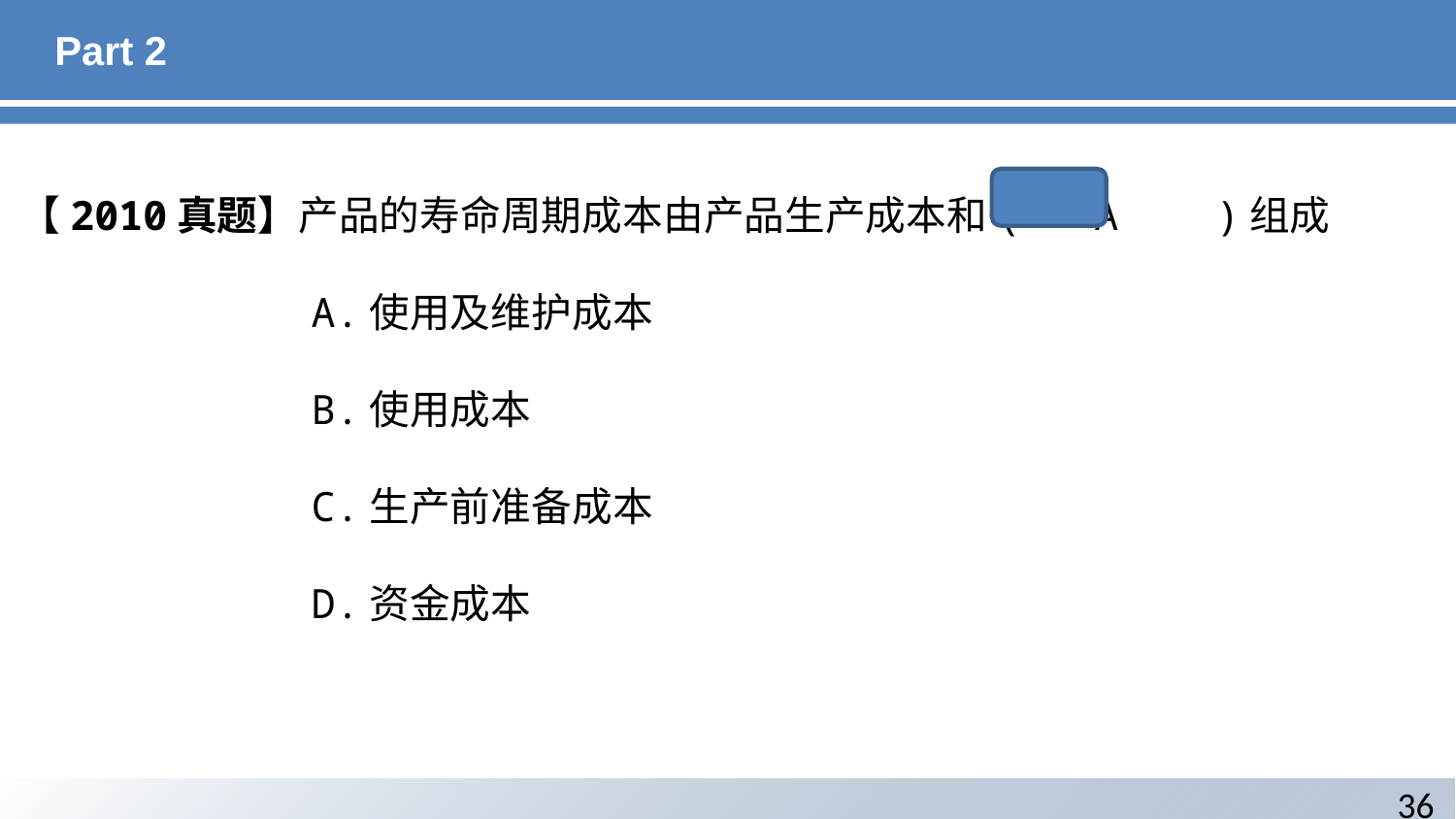

# Part 2

【2010真题】产品的寿命周期成本由产品生产成本和(   A    )组成
  		A.使用及维护成本  
  		B.使用成本  
  		C.生产前准备成本  
  		D.资金成本

36